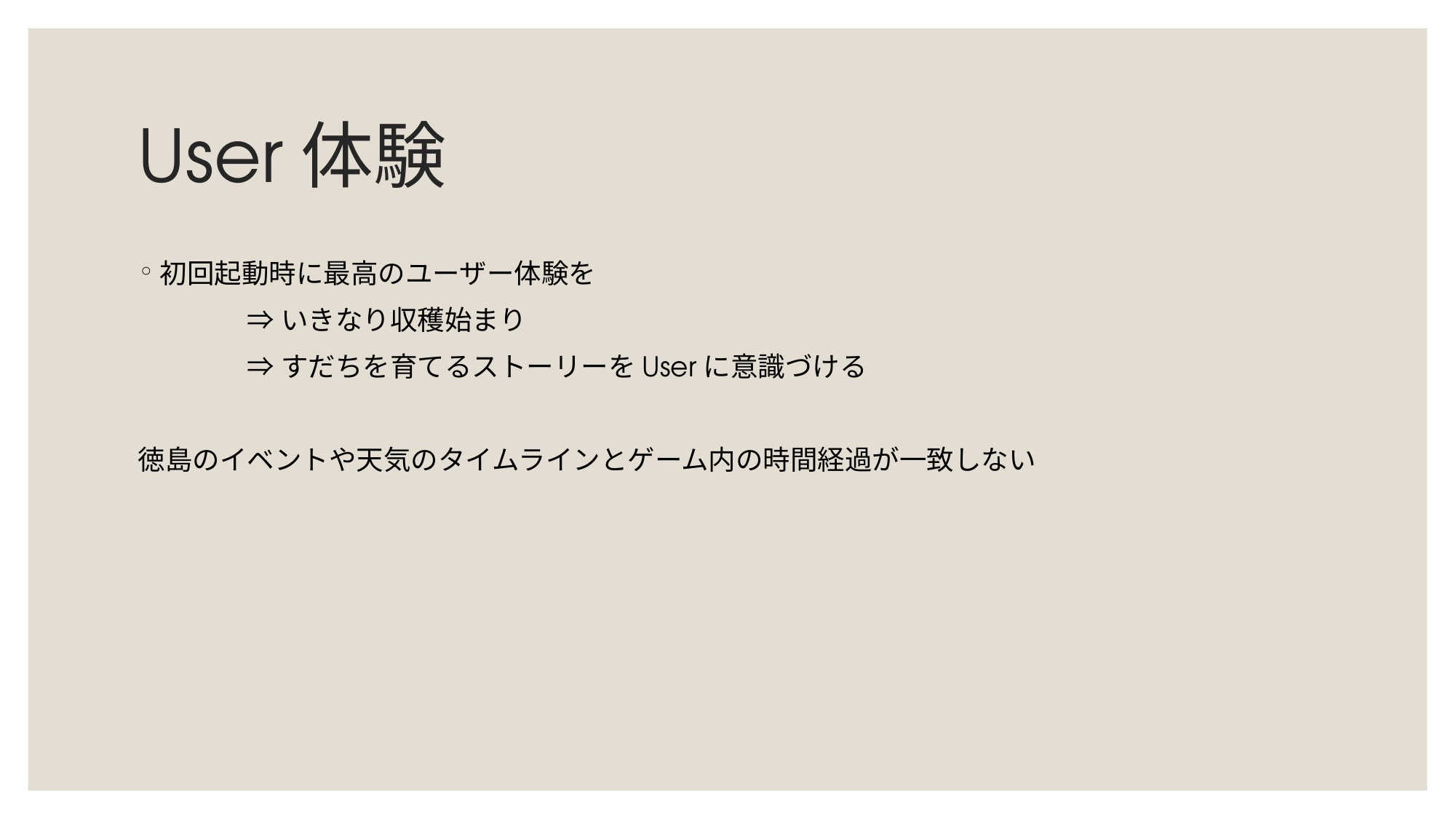

# User体験
初回起動時に最高のユーザー体験を
	⇒いきなり収穫始まり
	⇒すだちを育てるストーリーをUserに意識づける

徳島のイベントや天気のタイムラインとゲーム内の時間経過が一致しない